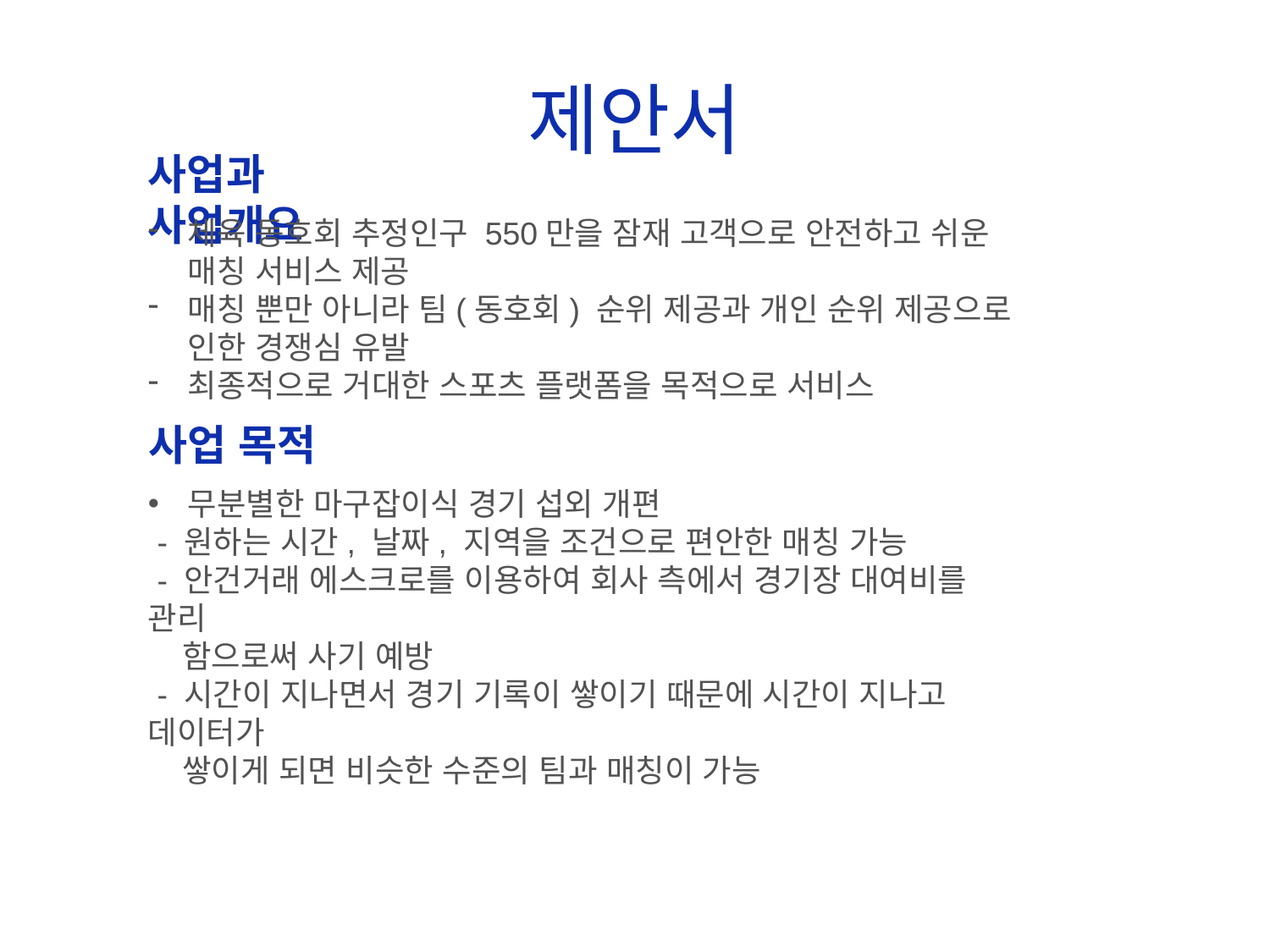

# 제안서
사업과 사업개요
체육 동호회 추정인구 550만을 잠재 고객으로 안전하고 쉬운 매칭 서비스 제공
매칭 뿐만 아니라 팀(동호회) 순위 제공과 개인 순위 제공으로 인한 경쟁심 유발
최종적으로 거대한 스포츠 플랫폼을 목적으로 서비스
사업 목적
무분별한 마구잡이식 경기 섭외 개편
 - 원하는 시간, 날짜, 지역을 조건으로 편안한 매칭 가능
 - 안건거래 에스크로를 이용하여 회사 측에서 경기장 대여비를 관리
   함으로써 사기 예방
 - 시간이 지나면서 경기 기록이 쌓이기 때문에 시간이 지나고 데이터가
   쌓이게 되면 비슷한 수준의 팀과 매칭이 가능